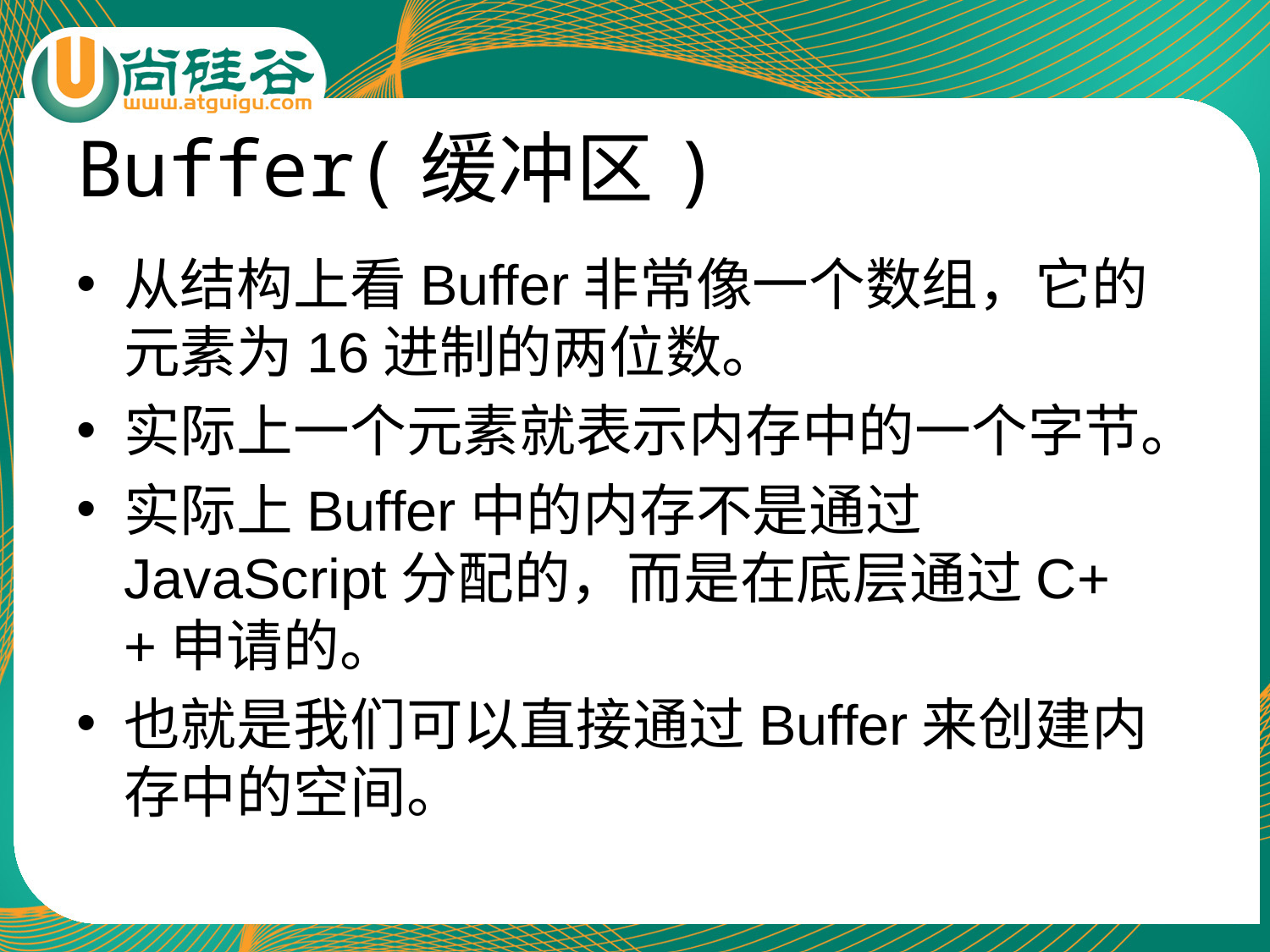

# Buffer(缓冲区)
从结构上看Buffer非常像一个数组，它的元素为16进制的两位数。
实际上一个元素就表示内存中的一个字节。
实际上Buffer中的内存不是通过JavaScript分配的，而是在底层通过C++申请的。
也就是我们可以直接通过Buffer来创建内存中的空间。